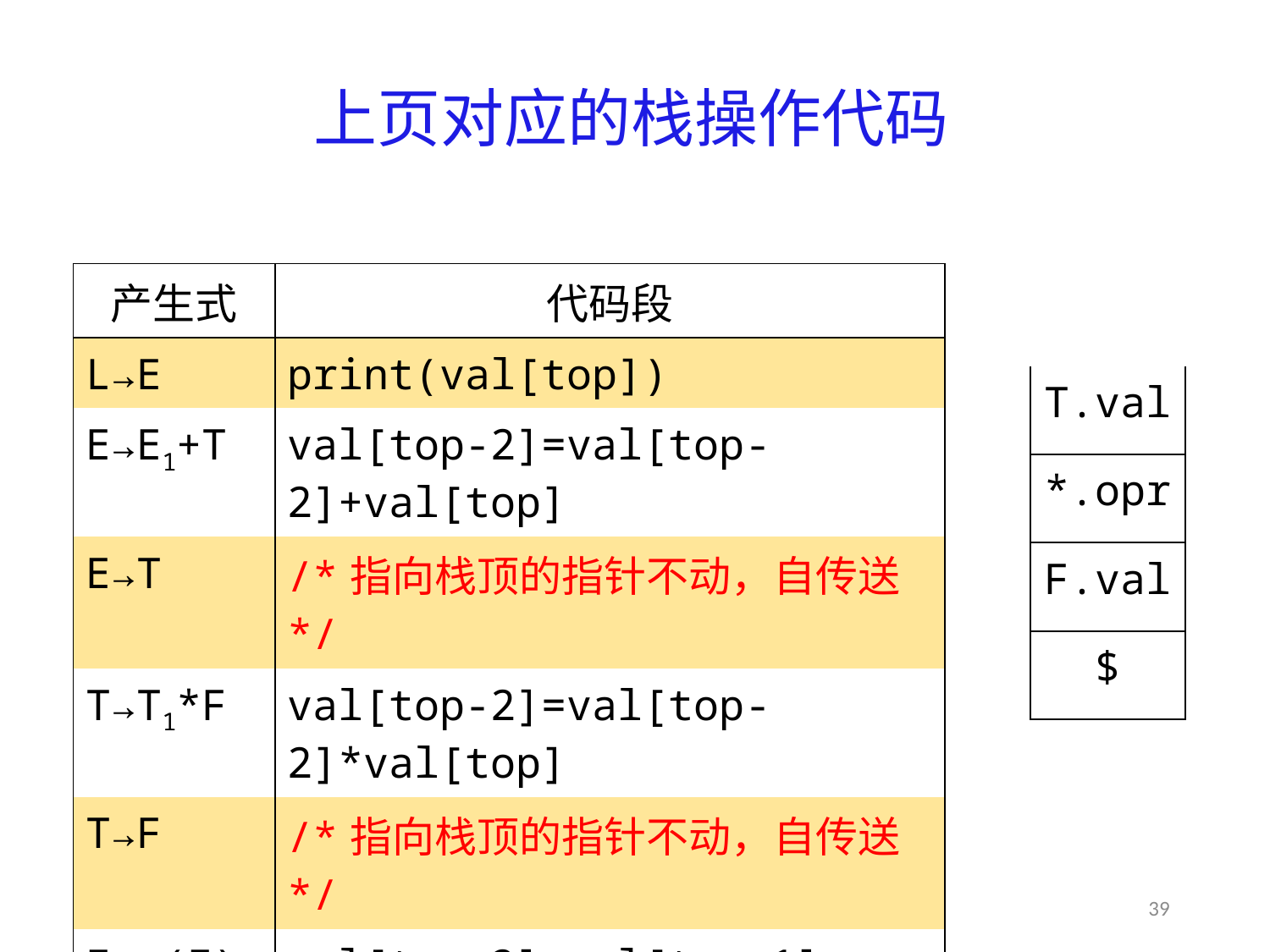

# 上页对应的栈操作代码
| 产生式 | 代码段 |
| --- | --- |
| L→E | print(val[top]) |
| E→E1+T | val[top-2]=val[top-2]+val[top] |
| E→T | /\*指向栈顶的指针不动，自传送\*/ |
| T→T1\*F | val[top-2]=val[top-2]\*val[top] |
| T→F | /\*指向栈顶的指针不动，自传送\*/ |
| F→ (E) | val[top-2]=val[top-1] |
| F→digit |  |
| T.val |
| --- |
| \*.opr |
| F.val |
| $ |
39